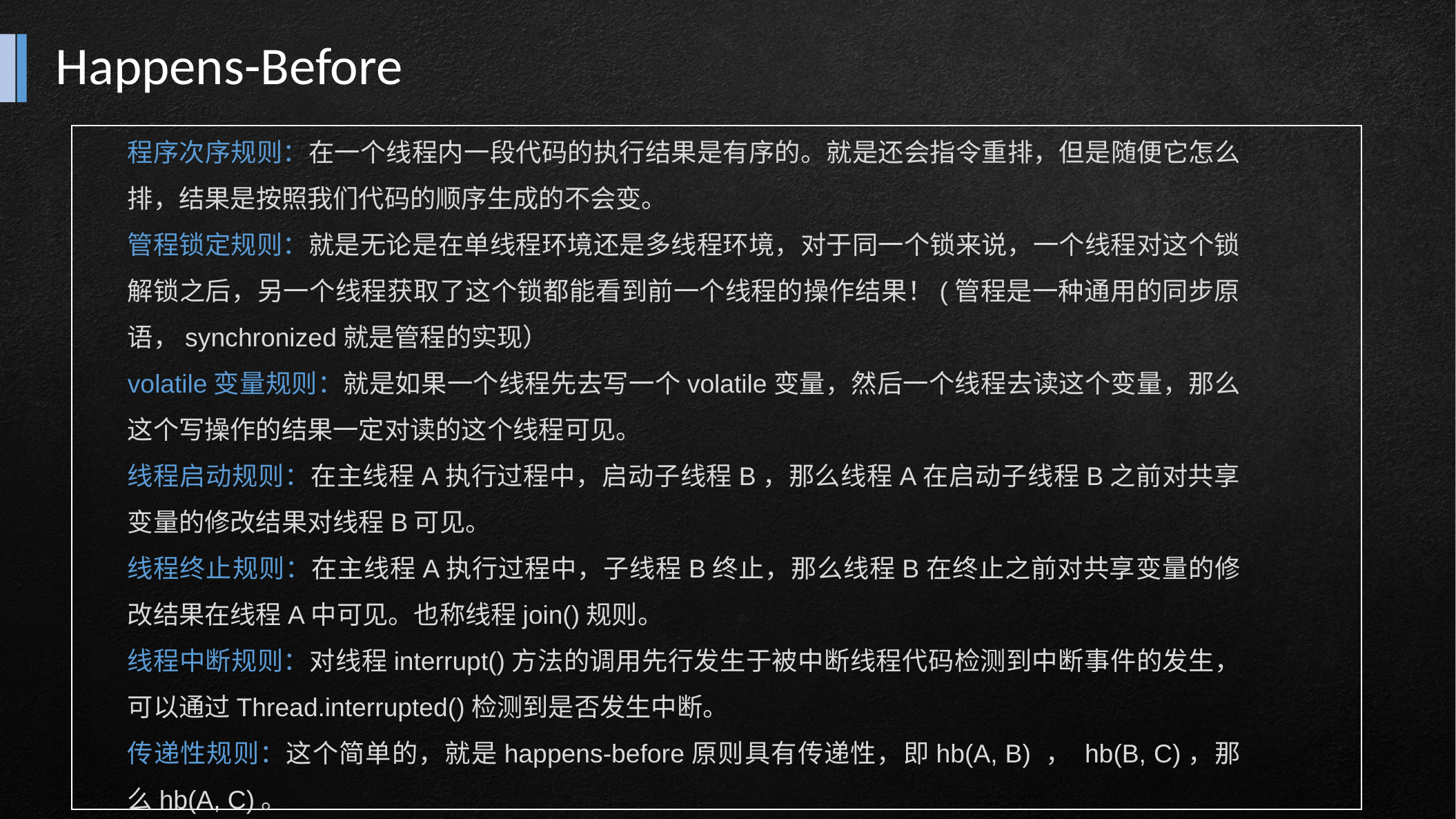

# Happens-Before
程序次序规则：在一个线程内一段代码的执行结果是有序的。就是还会指令重排，但是随便它怎么排，结果是按照我们代码的顺序生成的不会变。
管程锁定规则：就是无论是在单线程环境还是多线程环境，对于同一个锁来说，一个线程对这个锁解锁之后，另一个线程获取了这个锁都能看到前一个线程的操作结果！(管程是一种通用的同步原语，synchronized就是管程的实现）
volatile变量规则：就是如果一个线程先去写一个volatile变量，然后一个线程去读这个变量，那么这个写操作的结果一定对读的这个线程可见。
线程启动规则：在主线程A执行过程中，启动子线程B，那么线程A在启动子线程B之前对共享变量的修改结果对线程B可见。
线程终止规则：在主线程A执行过程中，子线程B终止，那么线程B在终止之前对共享变量的修改结果在线程A中可见。也称线程join()规则。
线程中断规则：对线程interrupt()方法的调用先行发生于被中断线程代码检测到中断事件的发生，可以通过Thread.interrupted()检测到是否发生中断。
传递性规则：这个简单的，就是happens-before原则具有传递性，即hb(A, B) ， hb(B, C)，那么hb(A, C)。
对象终结规则：这个也简单的，就是一个对象的初始化的完成，也就是构造函数执行的结束一定 happens-before它的finalize()方法。